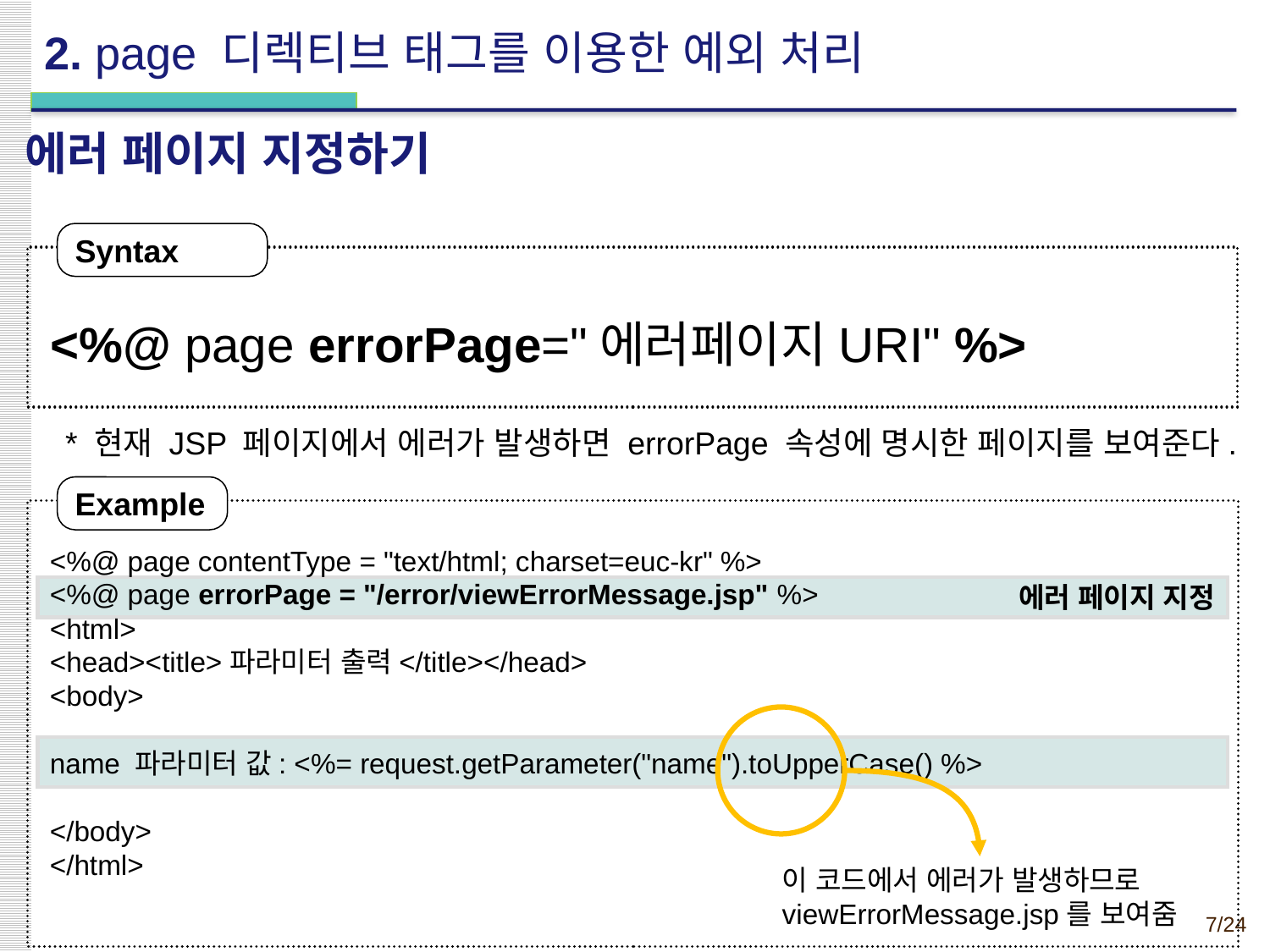

# 2. page 디렉티브 태그를 이용한 예외 처리
에러 페이지 지정하기
Syntax

<%@ page errorPage="에러페이지URI" %>
* 현재 JSP 페이지에서 에러가 발생하면 errorPage 속성에 명시한 페이지를 보여준다.
Example

<%@ page contentType = "text/html; charset=euc-kr" %>
<%@ page errorPage = "/error/viewErrorMessage.jsp" %>
<html>
<head><title>파라미터 출력</title></head>
<body>

name 파라미터 값: <%= request.getParameter("name").toUpperCase() %>

</body>
</html>
에러 페이지 지정

이 코드에서 에러가 발생하므로
viewErrorMessage.jsp를 보여줌